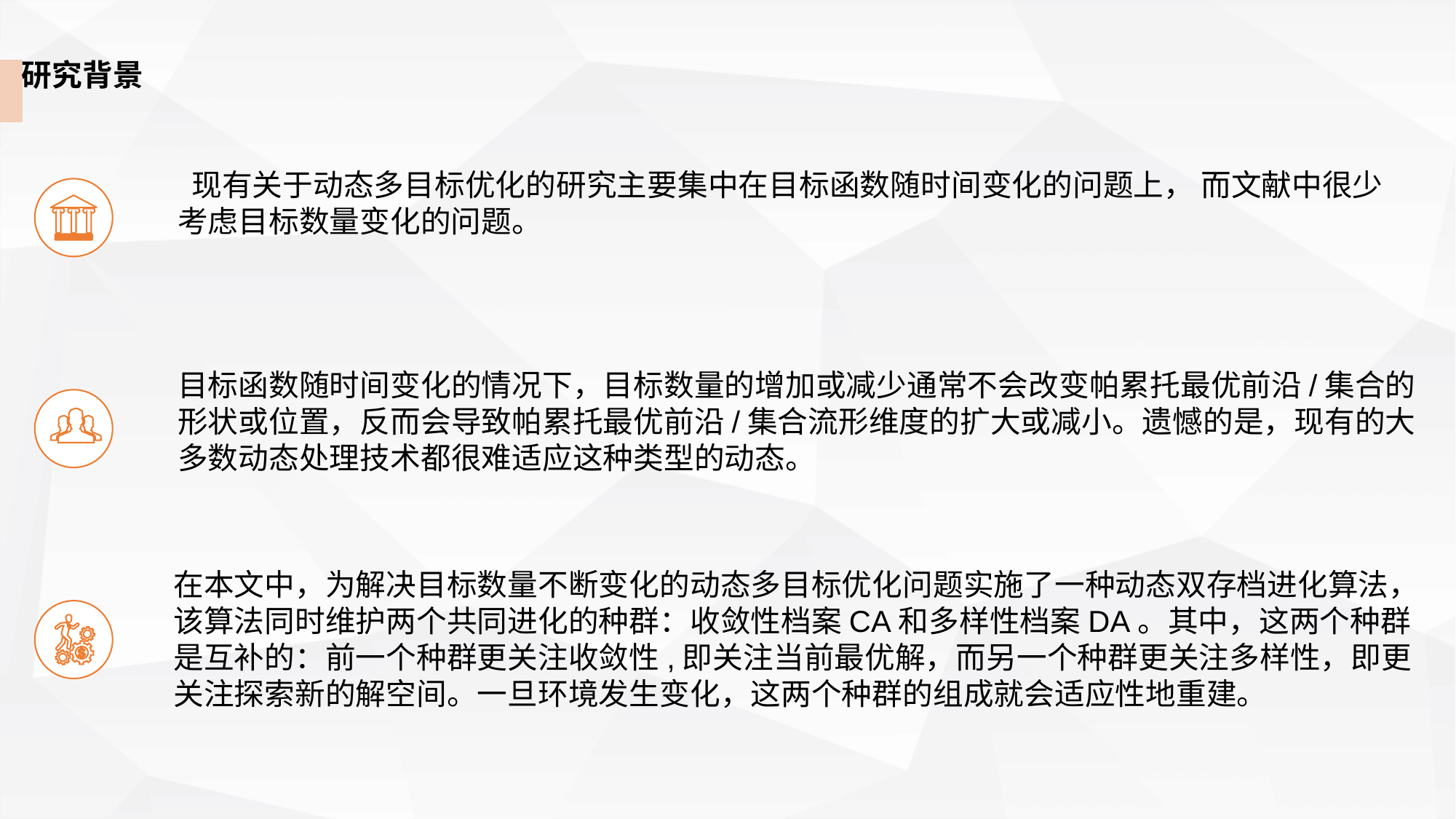

研究背景

 现有关于动态多目标优化的研究主要集中在目标函数随时间变化的问题上， 而文献中很少
考虑目标数量变化的问题。

目标函数随时间变化的情况下，目标数量的增加或减少通常不会改变帕累托最优前沿/集合的
形状或位置，反而会导致帕累托最优前沿/集合流形维度的扩大或减小。遗憾的是，现有的大
多数动态处理技术都很难适应这种类型的动态。

在本文中，为解决目标数量不断变化的动态多目标优化问题实施了一种动态双存档进化算法，
该算法同时维护两个共同进化的种群：收敛性档案CA和多样性档案DA。其中，这两个种群
是互补的：前一个种群更关注收敛性,即关注当前最优解，而另一个种群更关注多样性，即更
关注探索新的解空间。一旦环境发生变化，这两个种群的组成就会适应性地重建。